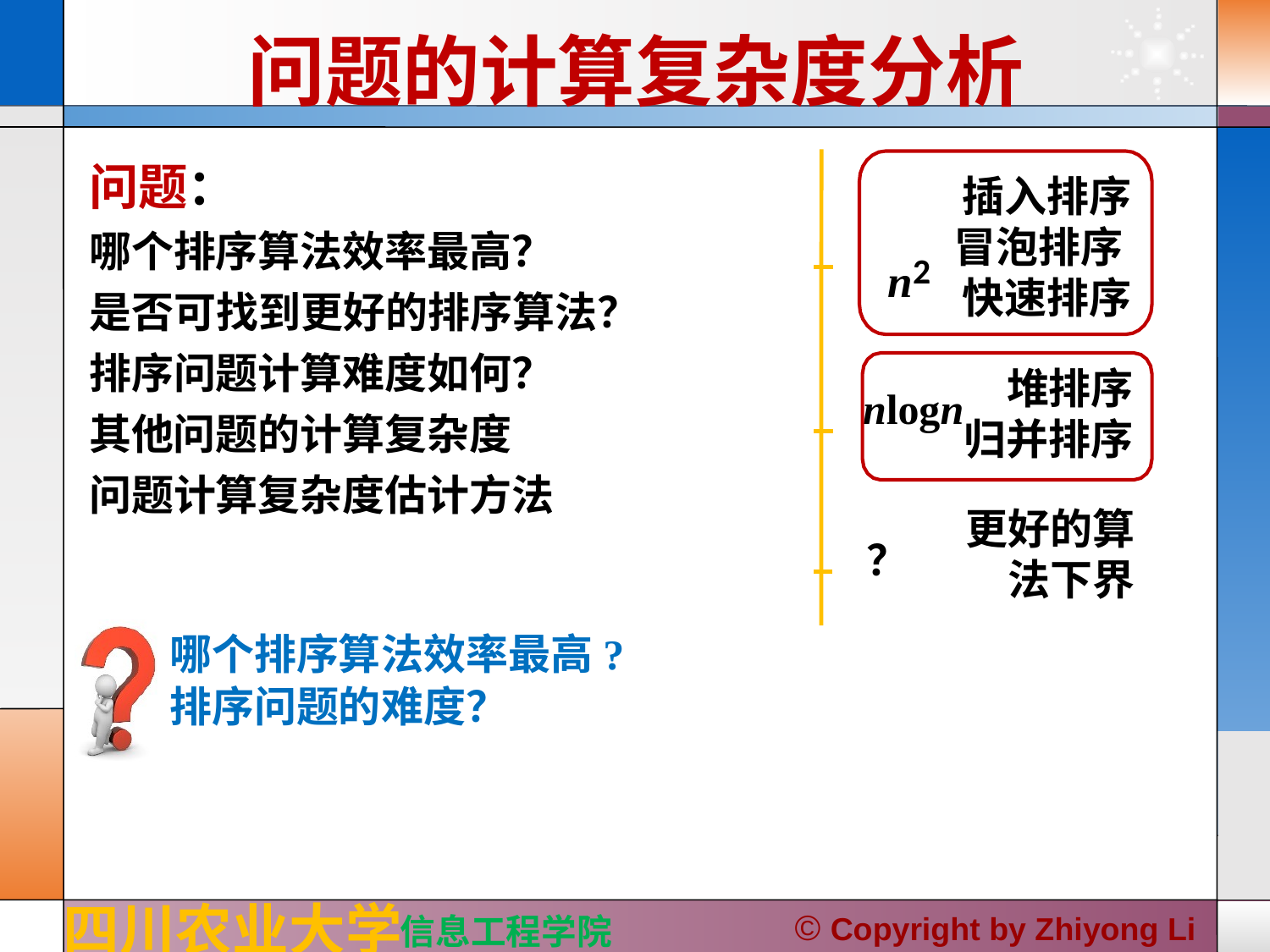

# 问题的计算复杂度分析
问题：
哪个排序算法效率最高？
是否可找到更好的排序算法？
排序问题计算难度如何？
其他问题的计算复杂度
问题计算复杂度估计方法

插入排序
冒泡排序
快速排序
n2

堆排序
归并排序
nlogn

更好的算 法下界
？

哪个排序算法效率最高?
排序问题的难度？